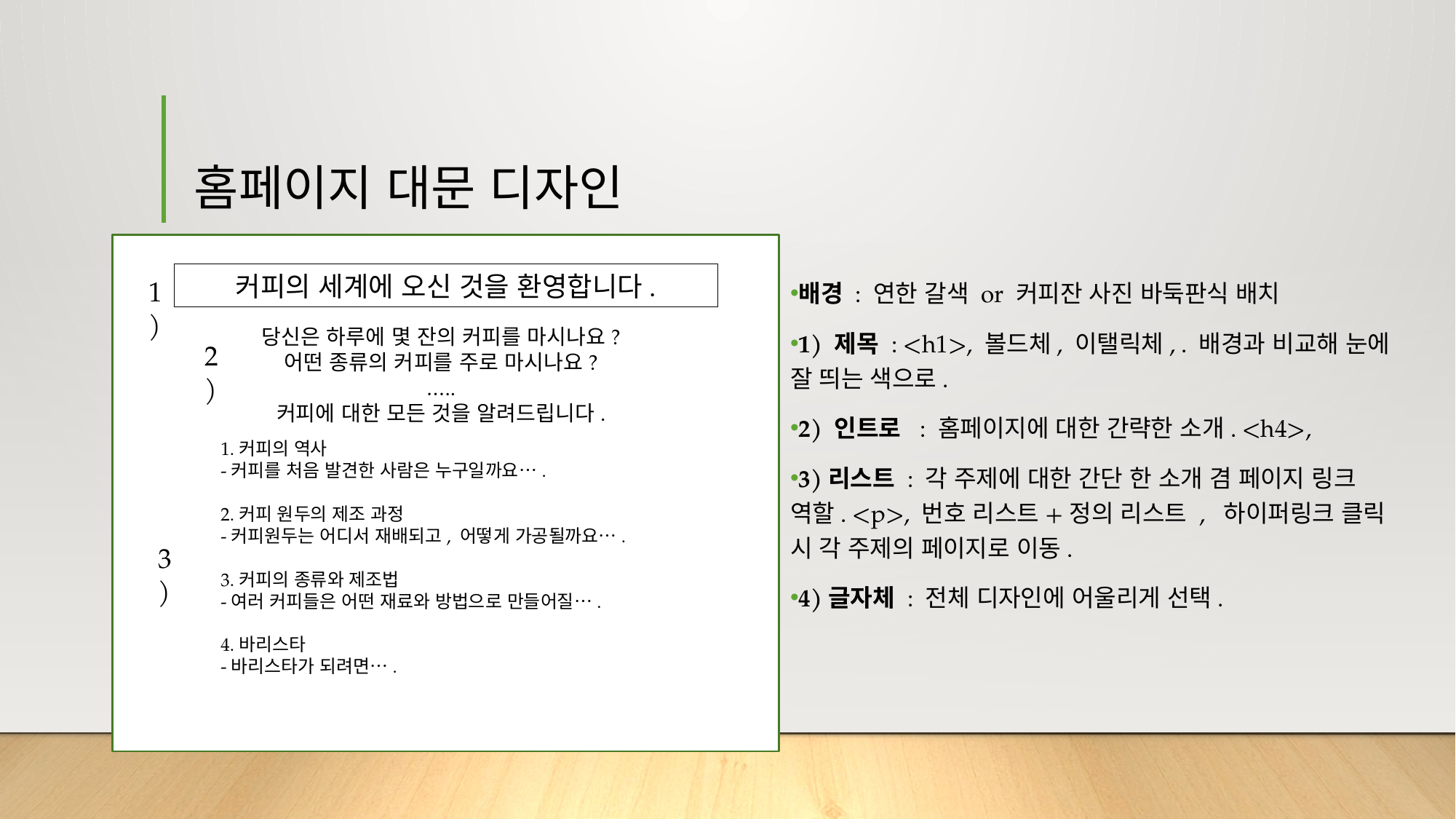

# 홈페이지 대문 디자인

커피의 세계에 오신 것을 환영합니다.
1)
당신은 하루에 몇 잔의 커피를 마시나요?
어떤 종류의 커피를 주로 마시나요?
…..
커피에 대한 모든 것을 알려드립니다.
2)
1.커피의 역사
-커피를 처음 발견한 사람은 누구일까요….

2.커피 원두의 제조 과정
-커피원두는 어디서 재배되고, 어떻게 가공될까요….

3.커피의 종류와 제조법
-여러 커피들은 어떤 재료와 방법으로 만들어질….

4.바리스타
-바리스타가 되려면….

3)
배경 : 연한 갈색 or 커피잔 사진 바둑판식 배치
1) 제목 : <h1>, 볼드체, 이탤릭체, . 배경과 비교해 눈에 잘 띄는 색으로.
2) 인트로  : 홈페이지에 대한 간략한 소개. <h4>,
3)리스트 : 각 주제에 대한 간단 한 소개 겸 페이지 링크 역할. <p>, 번호 리스트+정의 리스트 ,  하이퍼링크 클릭 시 각 주제의 페이지로 이동.
4)글자체 : 전체 디자인에 어울리게 선택.